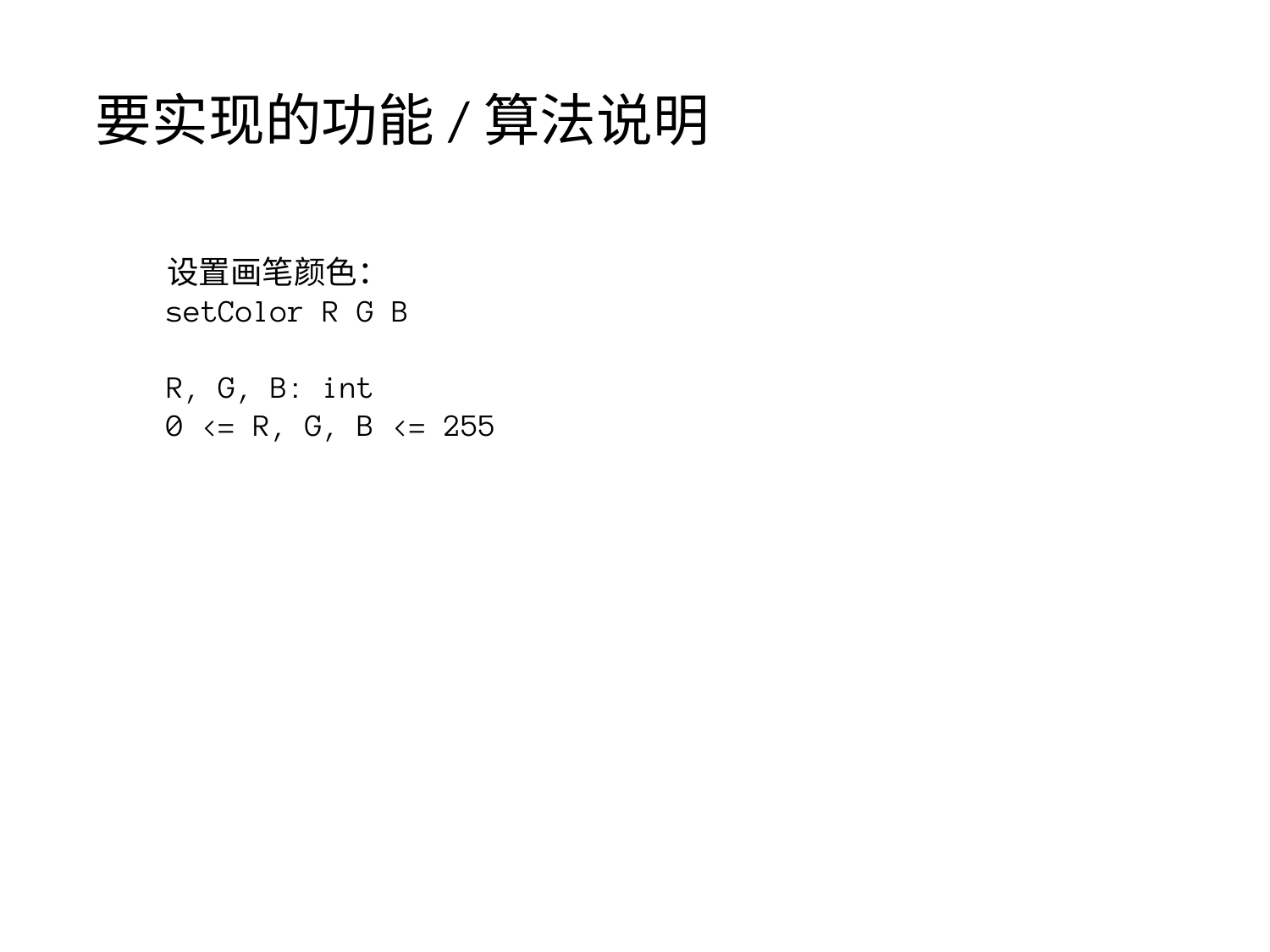

要实现的功能/算法说明
设置画笔颜色：
setColor R G B

R, G, B: int
0 <= R, G, B <= 255